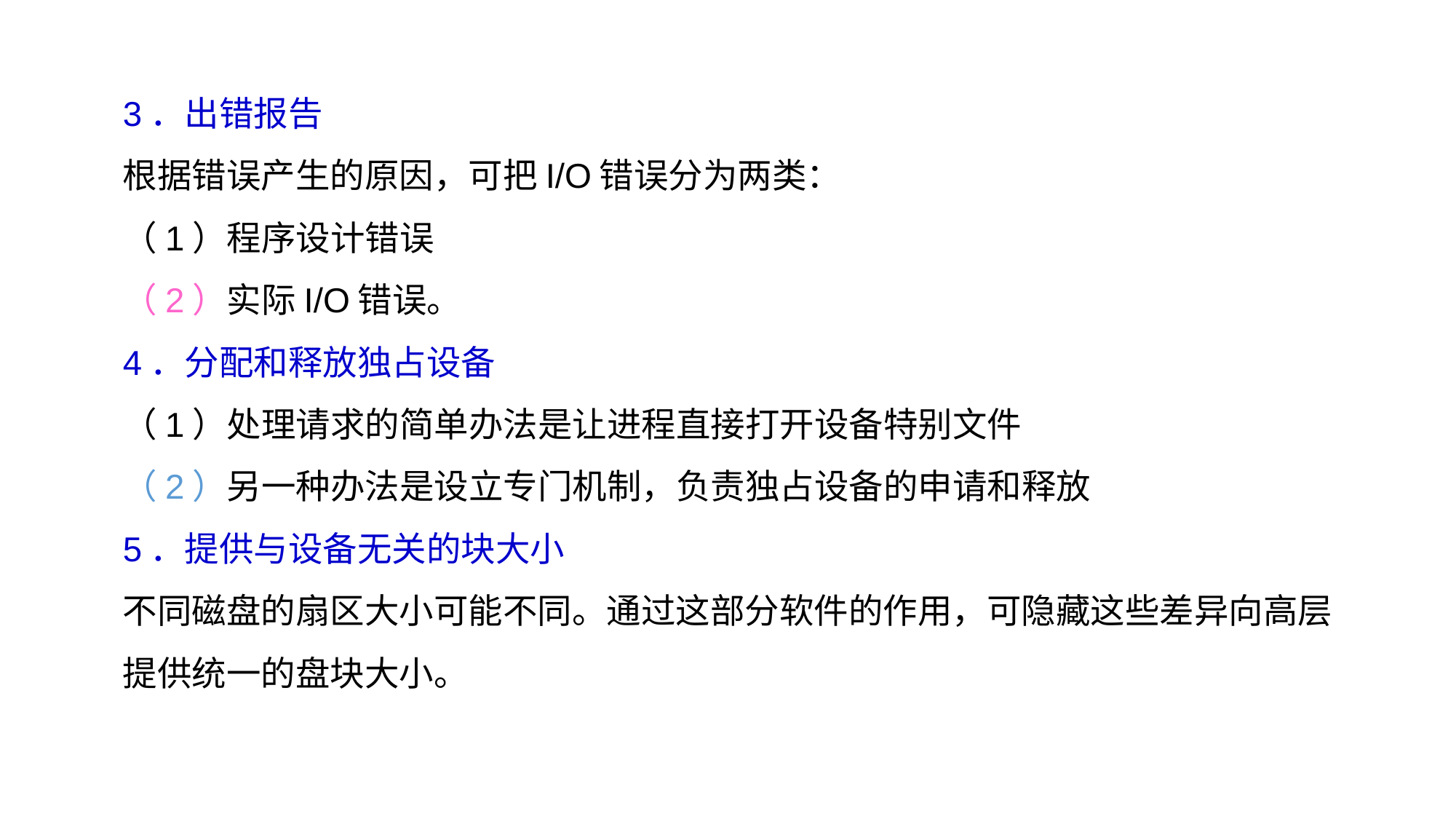

3．出错报告
根据错误产生的原因，可把I/O错误分为两类：
（1）程序设计错误
（2）实际I/O错误。
4．分配和释放独占设备
（1）处理请求的简单办法是让进程直接打开设备特别文件
（2）另一种办法是设立专门机制，负责独占设备的申请和释放
5．提供与设备无关的块大小
不同磁盘的扇区大小可能不同。通过这部分软件的作用，可隐藏这些差异向高层提供统一的盘块大小。